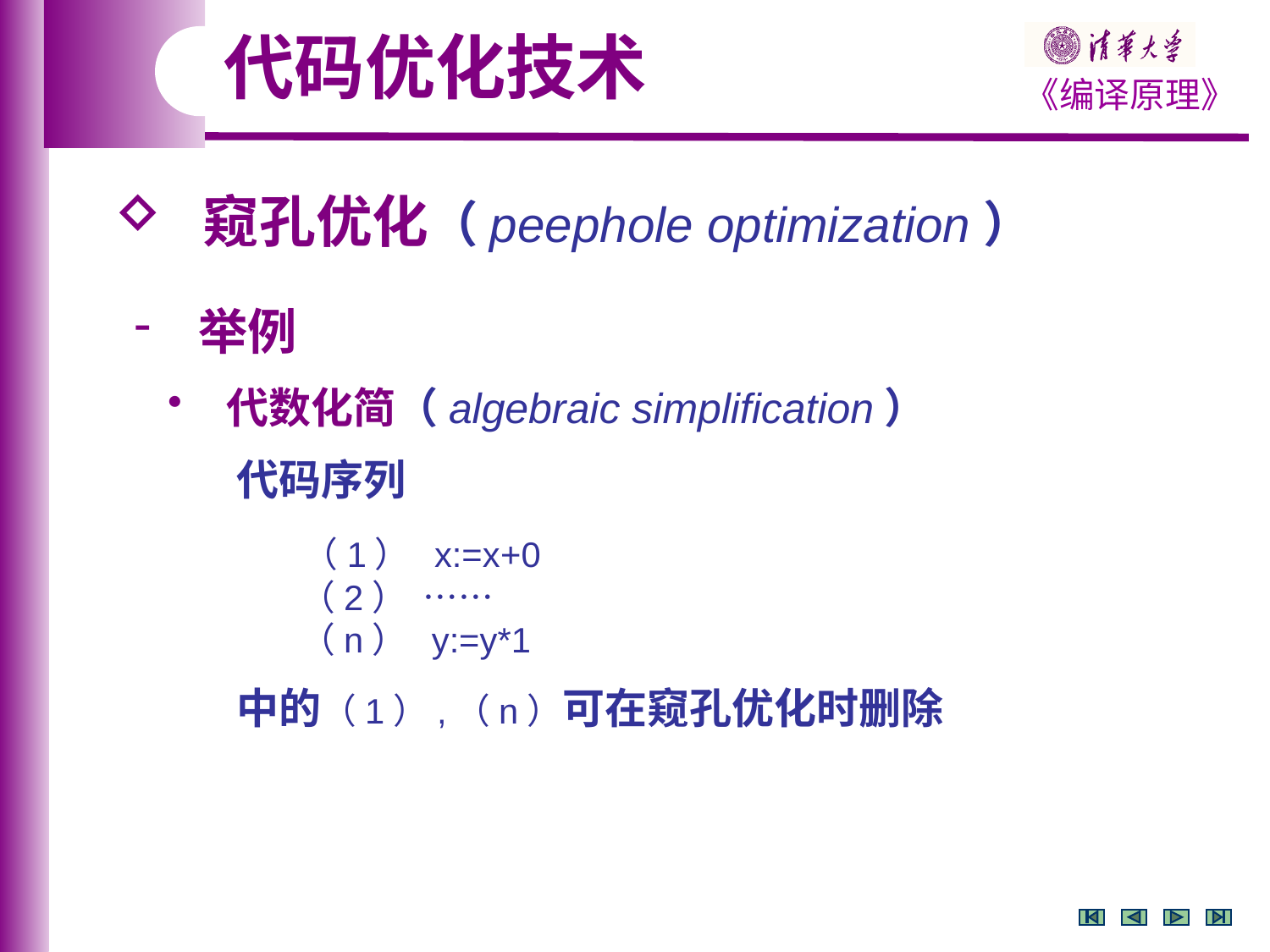

代码优化技术
  窥孔优化（peephole optimization）
  举例

  代数化简（algebraic simplification）

   代码序列

          （1）  x:=x+0
            （2）  ……
            （n）  y:=y*1

   中的（1）,（n）可在窥孔优化时删除